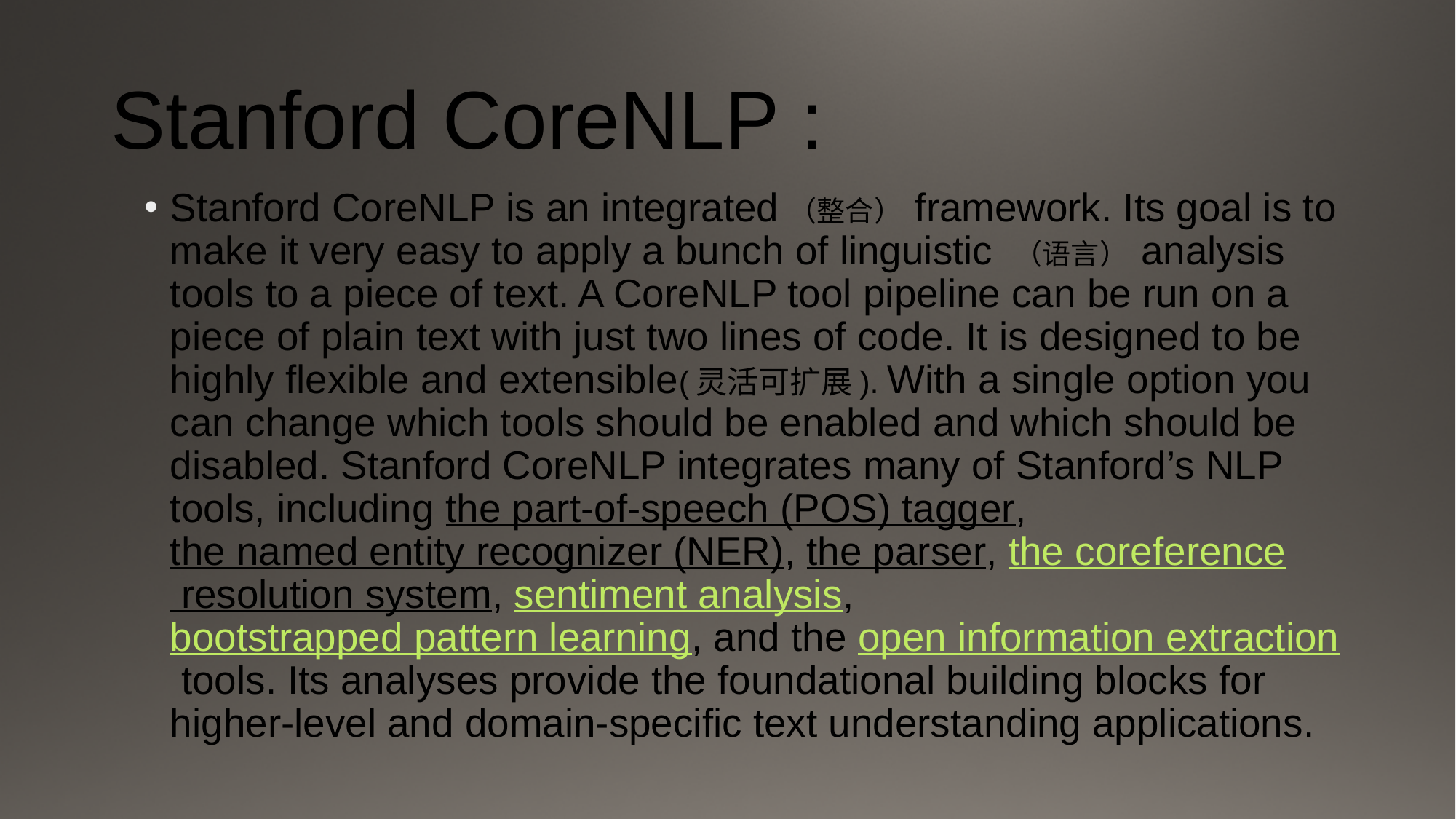

# Stanford CoreNLP :
Stanford CoreNLP is an integrated（整合） framework. Its goal is to make it very easy to apply a bunch of linguistic （语言） analysis tools to a piece of text. A CoreNLP tool pipeline can be run on a piece of plain text with just two lines of code. It is designed to be highly flexible and extensible(灵活可扩展). With a single option you can change which tools should be enabled and which should be disabled. Stanford CoreNLP integrates many of Stanford’s NLP tools, including the part-of-speech (POS) tagger, the named entity recognizer (NER), the parser, the coreference resolution system, sentiment analysis, bootstrapped pattern learning, and the open information extraction tools. Its analyses provide the foundational building blocks for higher-level and domain-specific text understanding applications.